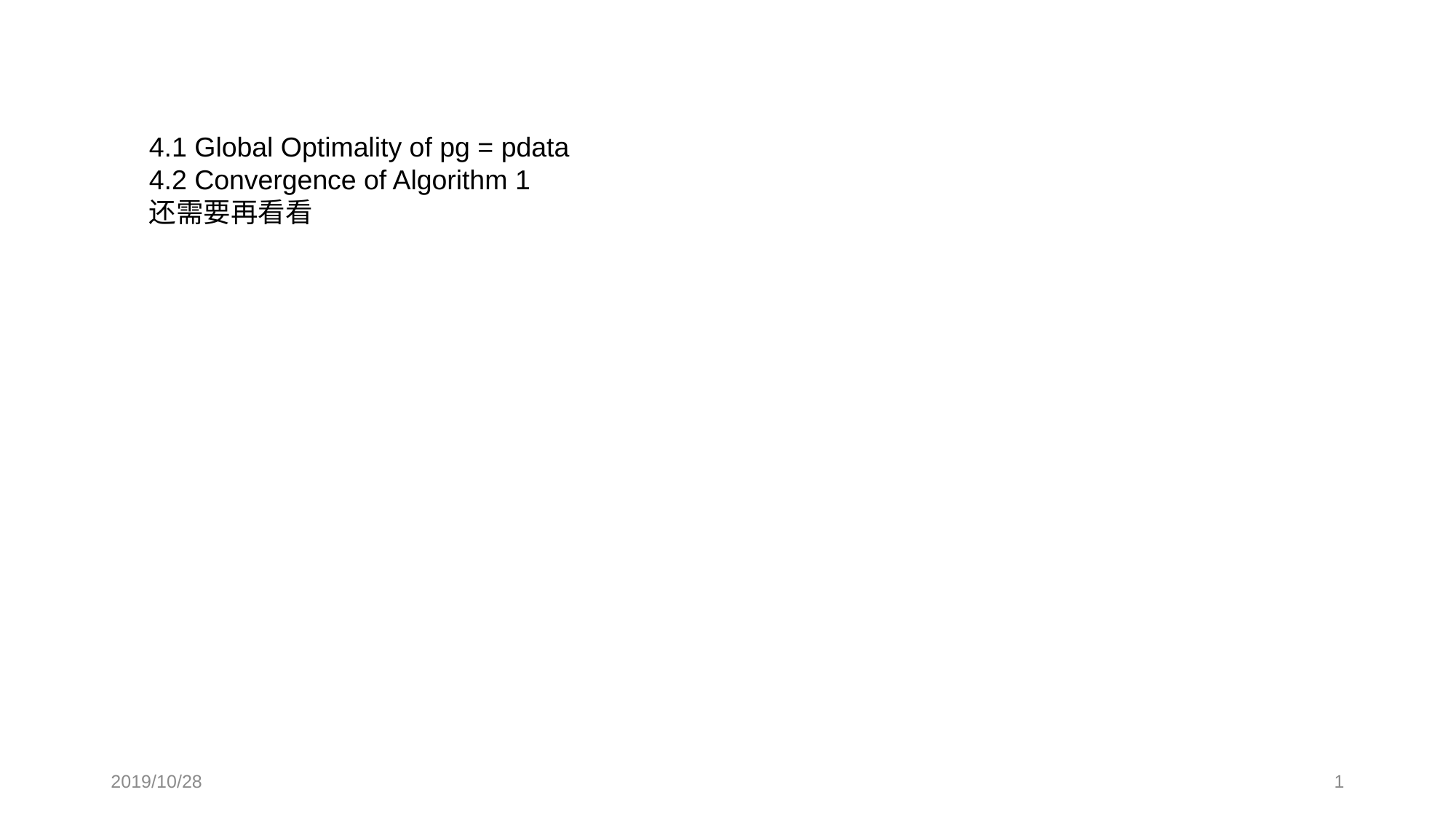

4.1 Global Optimality of pg = pdata
4.2 Convergence of Algorithm 1
还需要再看看
2019/10/28
1